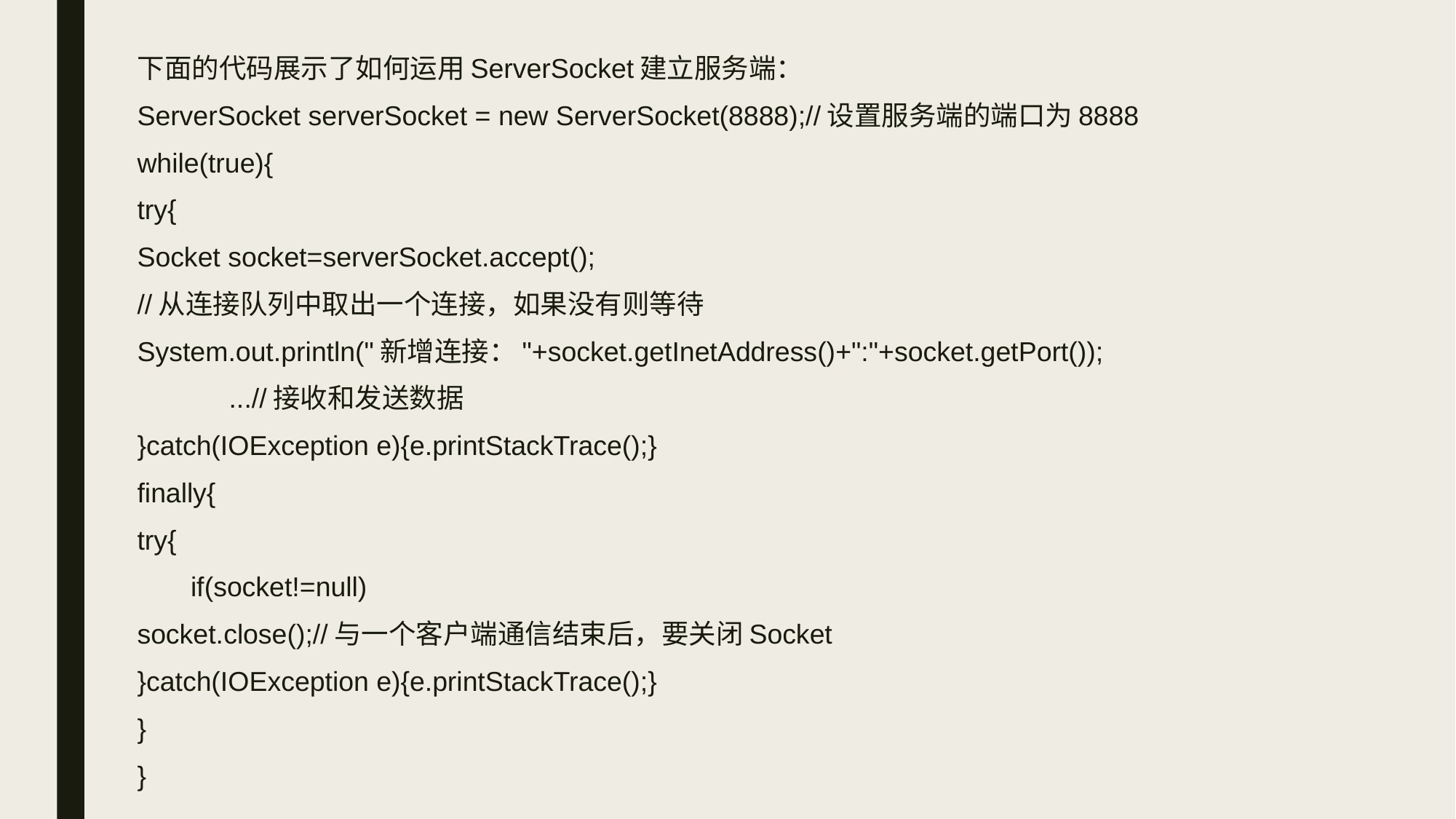

下面的代码展示了如何运用ServerSocket建立服务端：
ServerSocket serverSocket = new ServerSocket(8888);//设置服务端的端口为8888
while(true){
try{
Socket socket=serverSocket.accept();
//从连接队列中取出一个连接，如果没有则等待
System.out.println("新增连接："+socket.getInetAddress()+":"+socket.getPort());
            ...//接收和发送数据
}catch(IOException e){e.printStackTrace();}
finally{
try{
       if(socket!=null)
socket.close();//与一个客户端通信结束后，要关闭Socket
}catch(IOException e){e.printStackTrace();}
}
}